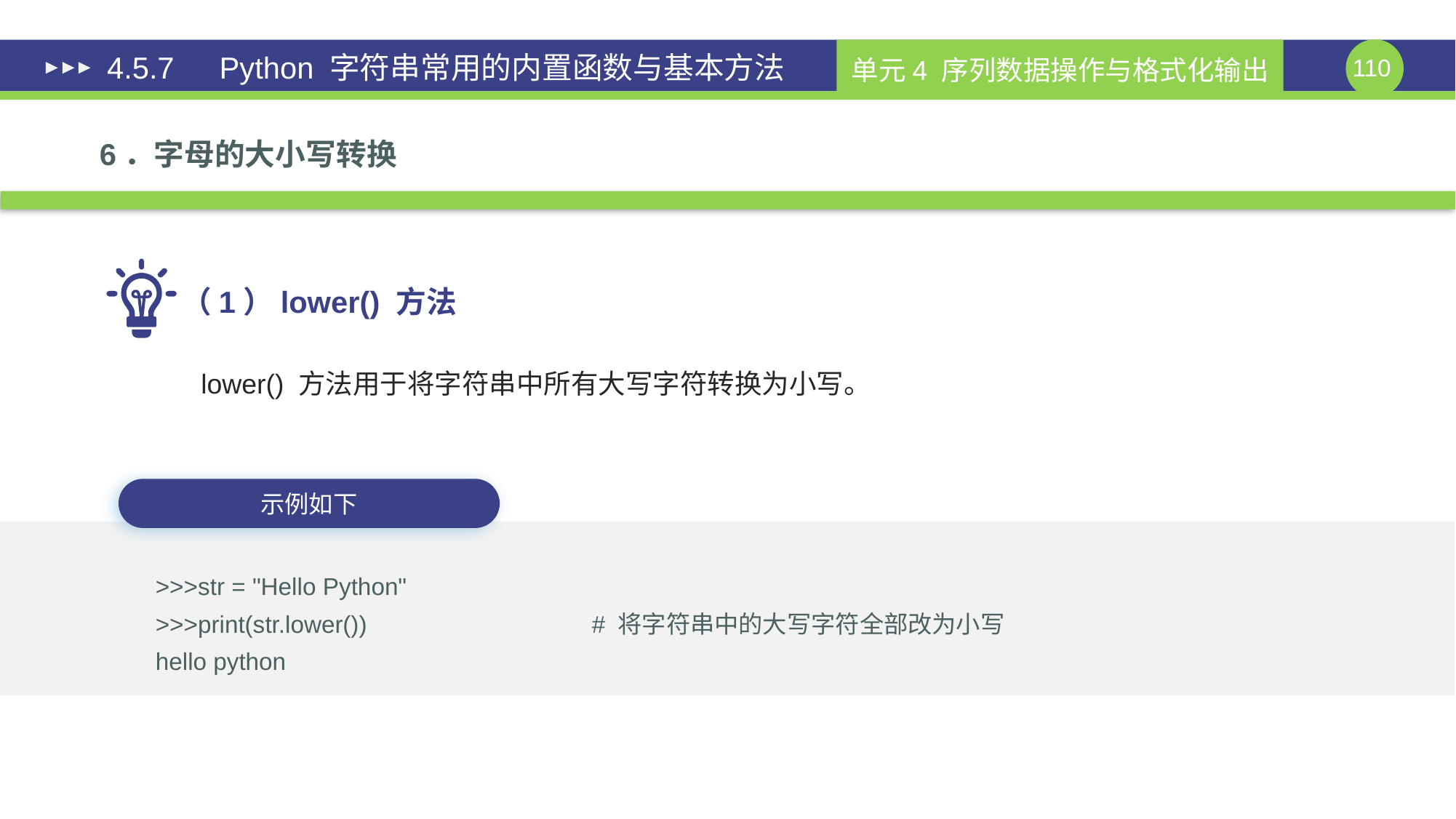

# 4.5.7　Python 字符串常用的内置函数与基本方法
6．字母的大小写转换

（1）lower() 方法
lower() 方法用于将字符串中所有大写字符转换为小写。
示例如下

>>>str = "Hello Python"
>>>print(str.lower()) 		# 将字符串中的大写字符全部改为小写
hello python